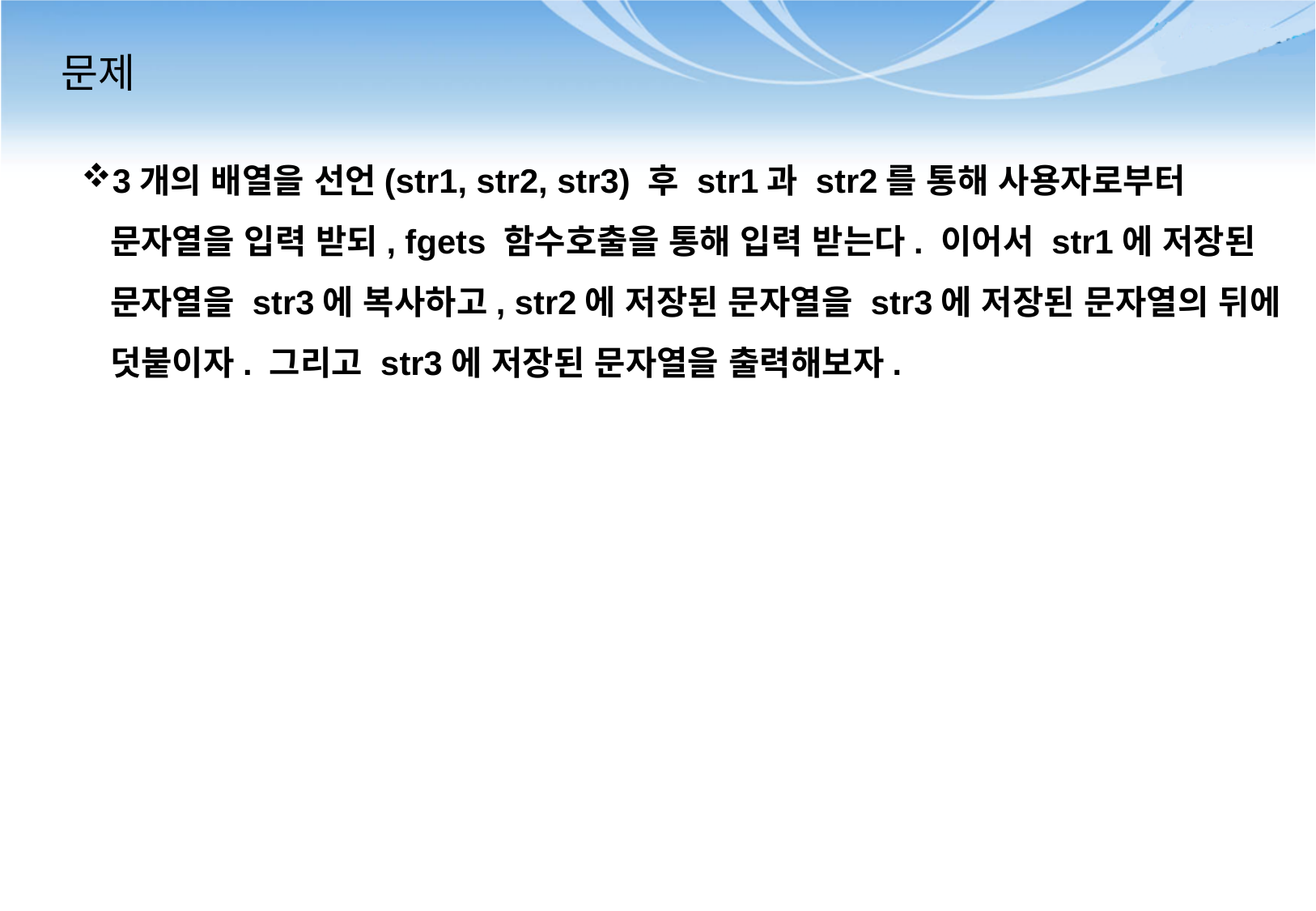

# 문제
3개의 배열을 선언(str1, str2, str3) 후 str1과 str2를 통해 사용자로부터 문자열을 입력 받되, fgets 함수호출을 통해 입력 받는다. 이어서 str1에 저장된 문자열을 str3에 복사하고, str2에 저장된 문자열을 str3에 저장된 문자열의 뒤에 덧붙이자. 그리고 str3에 저장된 문자열을 출력해보자.